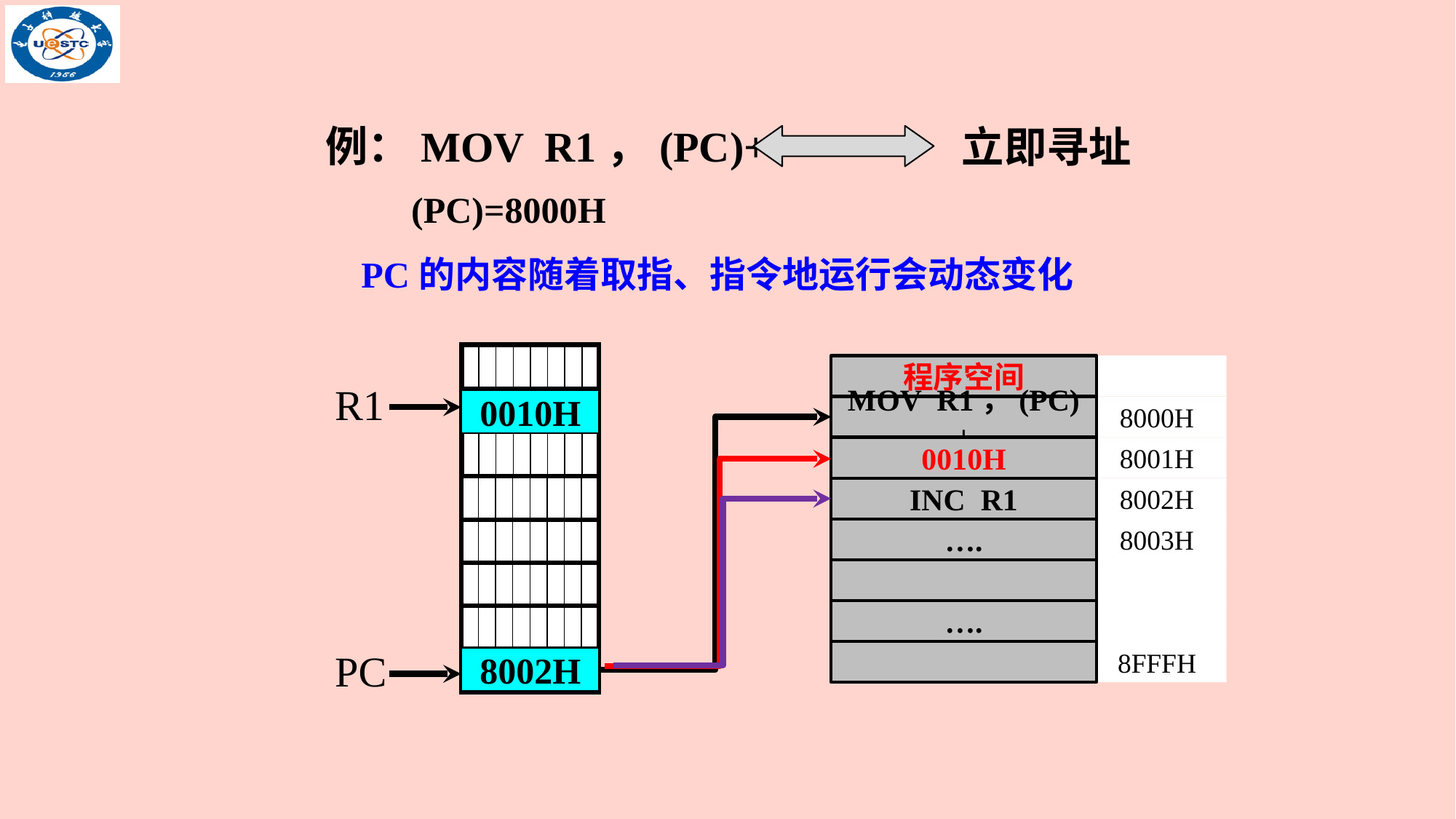

例：MOV  R1，(PC)+
立即寻址

(PC)=8000H
PC的内容随着取指、指令地运行会动态变化

程序空间

MOV  R1，(PC)+
8000H
0010H
8001H
INC  R1
8002H
….
8003H

….

8FFFH
R1
0010H
PC
8000H
8001H
8002H